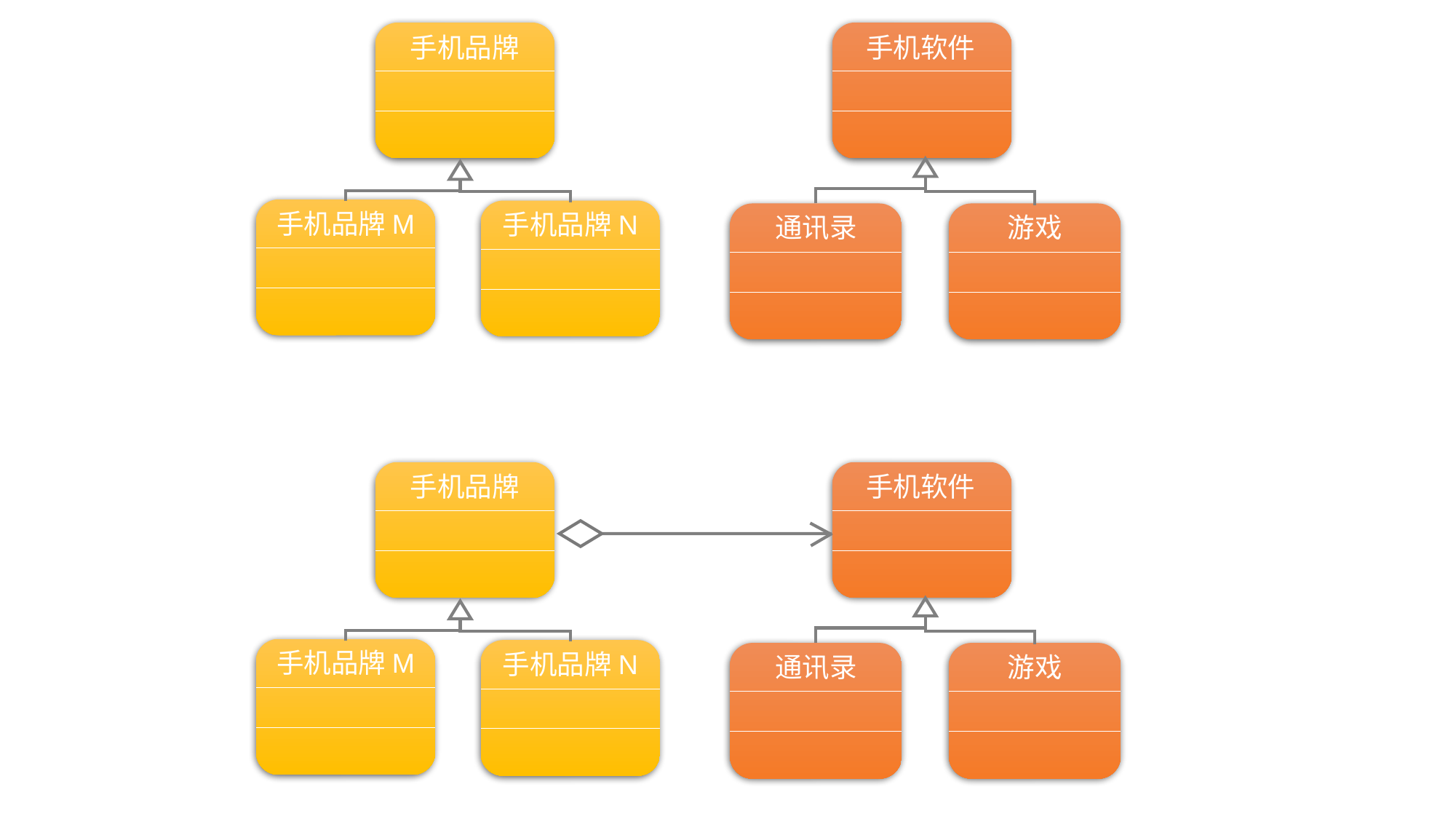

手机品牌

手机软件

手机品牌M

手机品牌N

游戏

通讯录

手机品牌

手机软件

手机品牌M

手机品牌N

游戏

通讯录